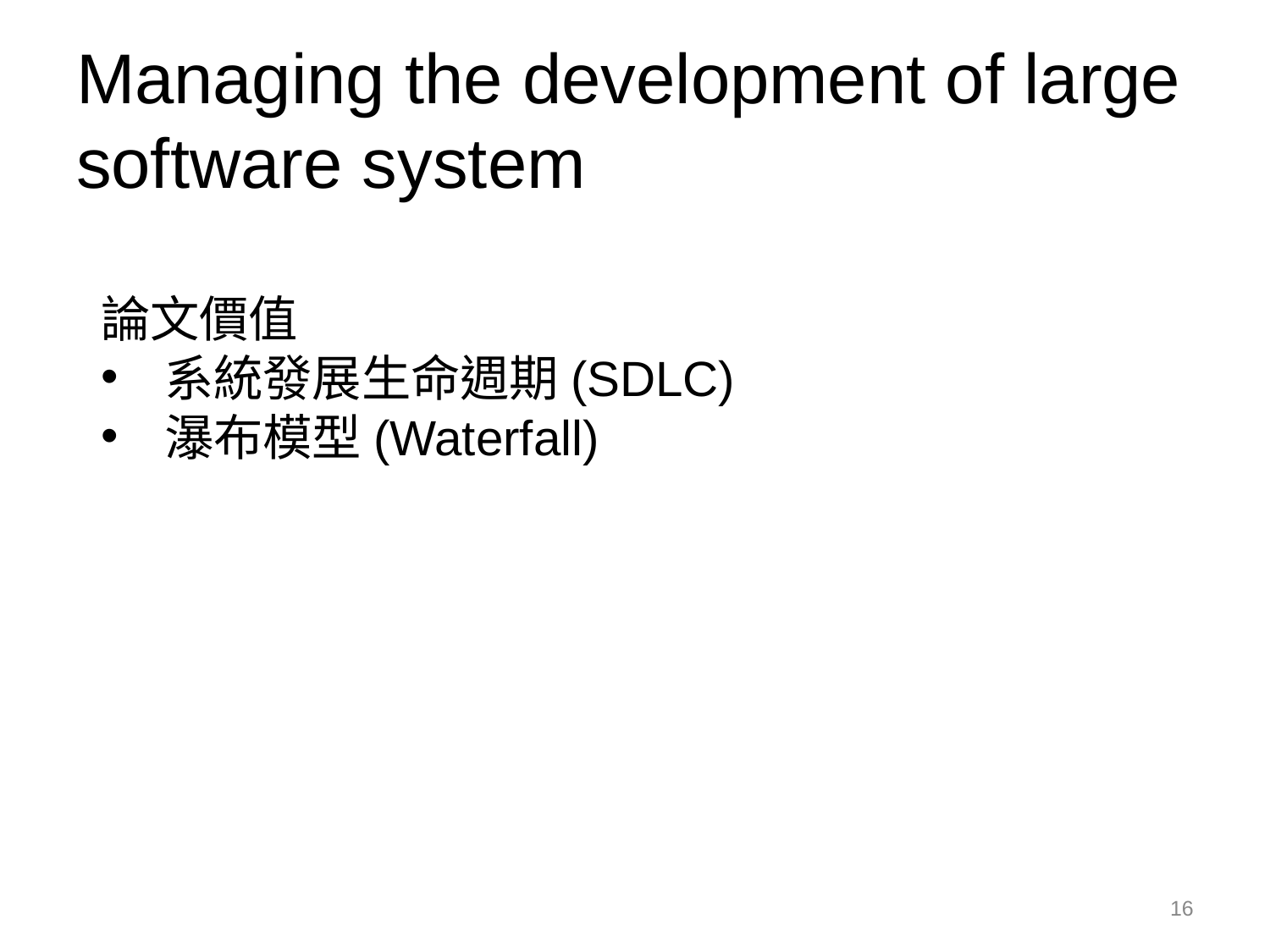

# Managing the development of large software system

論文價值
系統發展生命週期(SDLC)
瀑布模型(Waterfall)
16